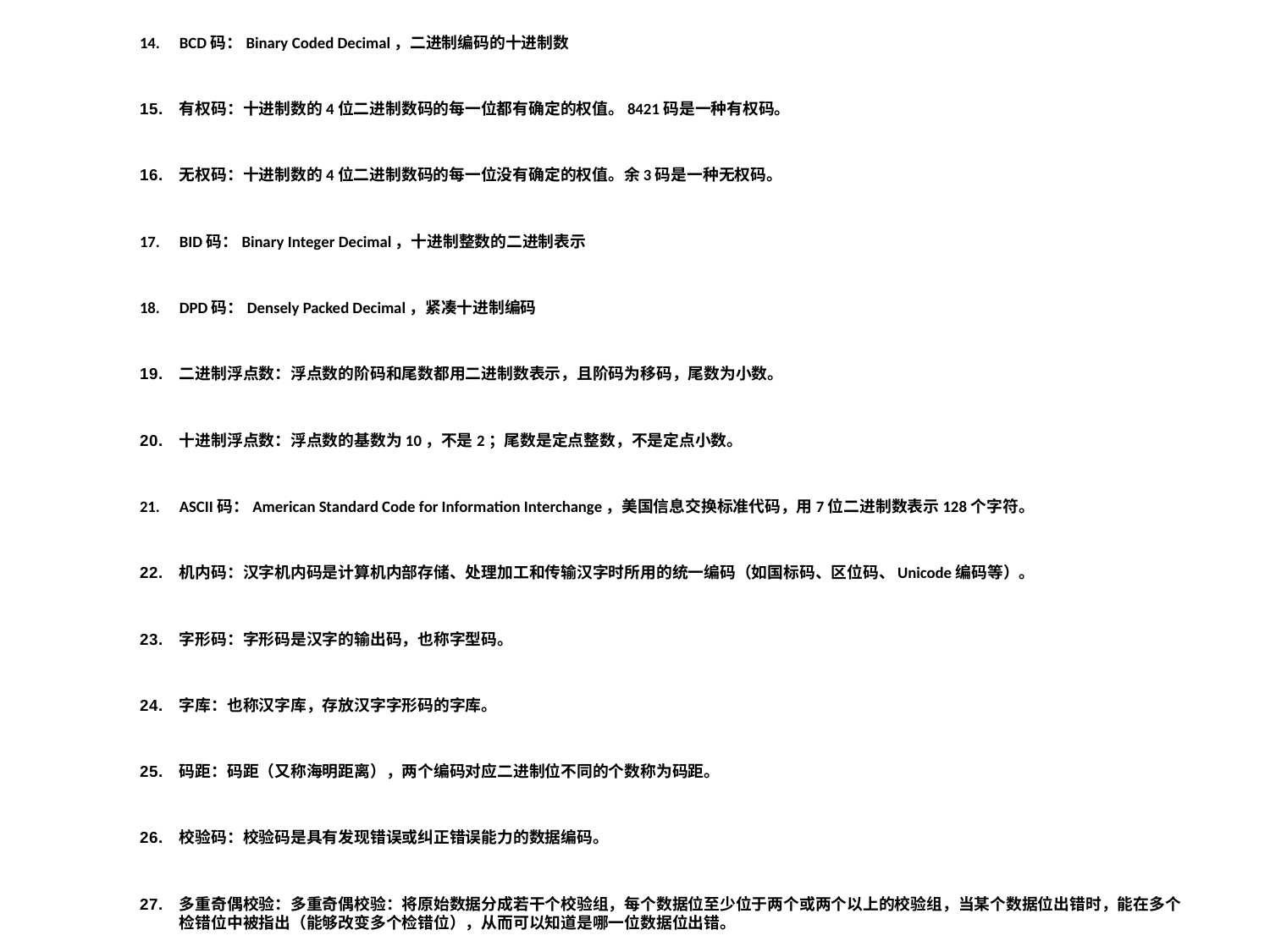

BCD码：Binary Coded Decimal，二进制编码的十进制数

有权码：十进制数的4位二进制数码的每一位都有确定的权值。8421码是一种有权码。

无权码：十进制数的4位二进制数码的每一位没有确定的权值。余3码是一种无权码。

BID码：Binary Integer Decimal，十进制整数的二进制表示

DPD码：Densely Packed Decimal，紧凑十进制编码

二进制浮点数：浮点数的阶码和尾数都用二进制数表示，且阶码为移码，尾数为小数。

十进制浮点数：浮点数的基数为10，不是2；尾数是定点整数，不是定点小数。

ASCII码：American Standard Code for Information Interchange，美国信息交换标准代码，用7位二进制数表示128个字符。

机内码：汉字机内码是计算机内部存储、处理加工和传输汉字时所用的统一编码（如国标码、区位码、Unicode编码等）。

字形码：字形码是汉字的输出码，也称字型码。

字库：也称汉字库，存放汉字字形码的字库。

码距：码距（又称海明距离），两个编码对应二进制位不同的个数称为码距。

校验码：校验码是具有发现错误或纠正错误能力的数据编码。

多重奇偶校验：多重奇偶校验：将原始数据分成若干个校验组，每个数据位至少位于两个或两个以上的校验组，当某个数据位出错时，能在多个检错位中被指出（能够改变多个检错位），从而可以知道是哪一位数据位出错。

ECC码：海明码本质上是一种多重奇偶校验码，它是一种既能检错也能纠错的校验码（Error-Correcting Codes，ECC）。

海明码：假设原始数据为：Dk…D2D1，共k位；校验位为：Pr…P2P1，共r位；则海明校验码为：Hn…H2H1，共n位，n=k+r，也称(n,k)码

CRC码：循环冗余校验（Cyclic Redundancy Check，CRC）是一种基于模2运算的校验码